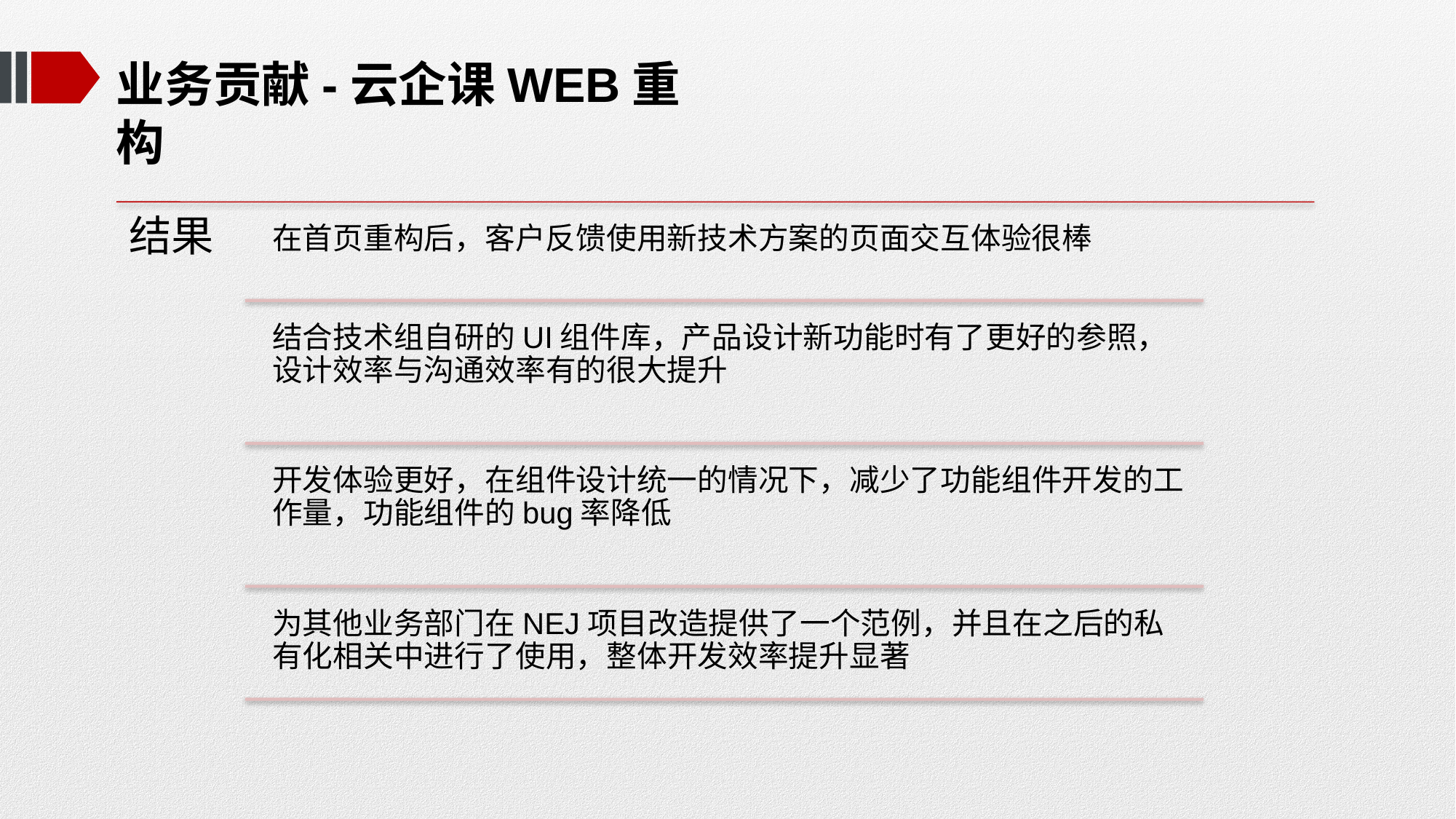

# 业务贡献-云企课web重构
结果
在首页重构后，客户反馈使用新技术方案的页面交互体验很棒
结合技术组自研的UI组件库，产品设计新功能时有了更好的参照，设计效率与沟通效率有的很大提升
开发体验更好，在组件设计统一的情况下，减少了功能组件开发的工作量，功能组件的bug率降低
为其他业务部门在NEJ项目改造提供了一个范例，并且在之后的私有化相关中进行了使用，整体开发效率提升显著